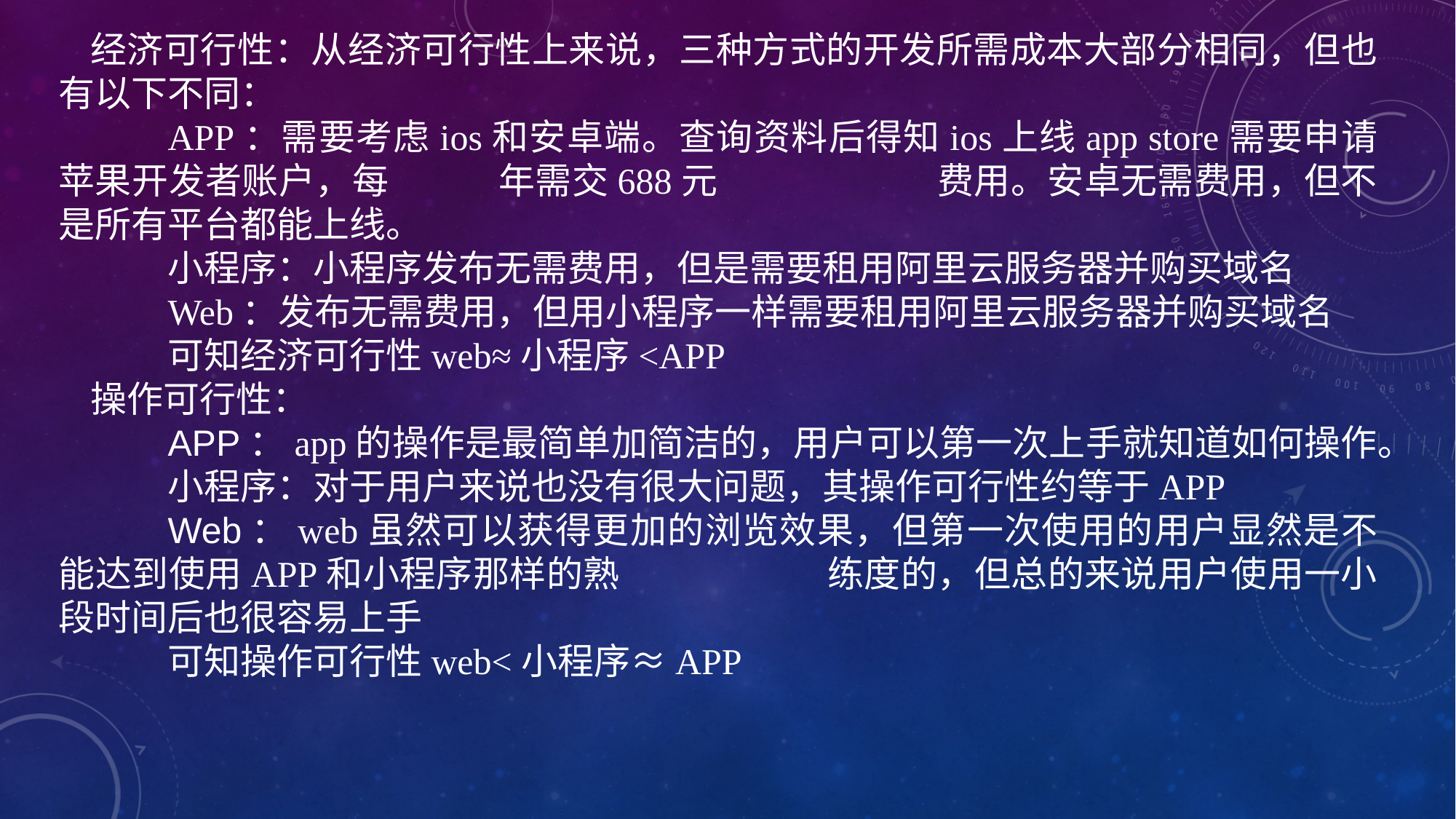

经济可行性：从经济可行性上来说，三种方式的开发所需成本大部分相同，但也有以下不同：
	APP：需要考虑ios和安卓端。查询资料后得知ios上线app store需要申请苹果开发者账户，每	年需交688元			费用。安卓无需费用，但不是所有平台都能上线。
	小程序：小程序发布无需费用，但是需要租用阿里云服务器并购买域名
	Web：发布无需费用，但用小程序一样需要租用阿里云服务器并购买域名
	可知经济可行性web≈小程序<APP
操作可行性：
	APP：app的操作是最简单加简洁的，用户可以第一次上手就知道如何操作。
	小程序：对于用户来说也没有很大问题，其操作可行性约等于APP
	Web：web虽然可以获得更加的浏览效果，但第一次使用的用户显然是不能达到使用APP和小程序那样的熟		练度的，但总的来说用户使用一小段时间后也很容易上手
	可知操作可行性web<小程序≈APP